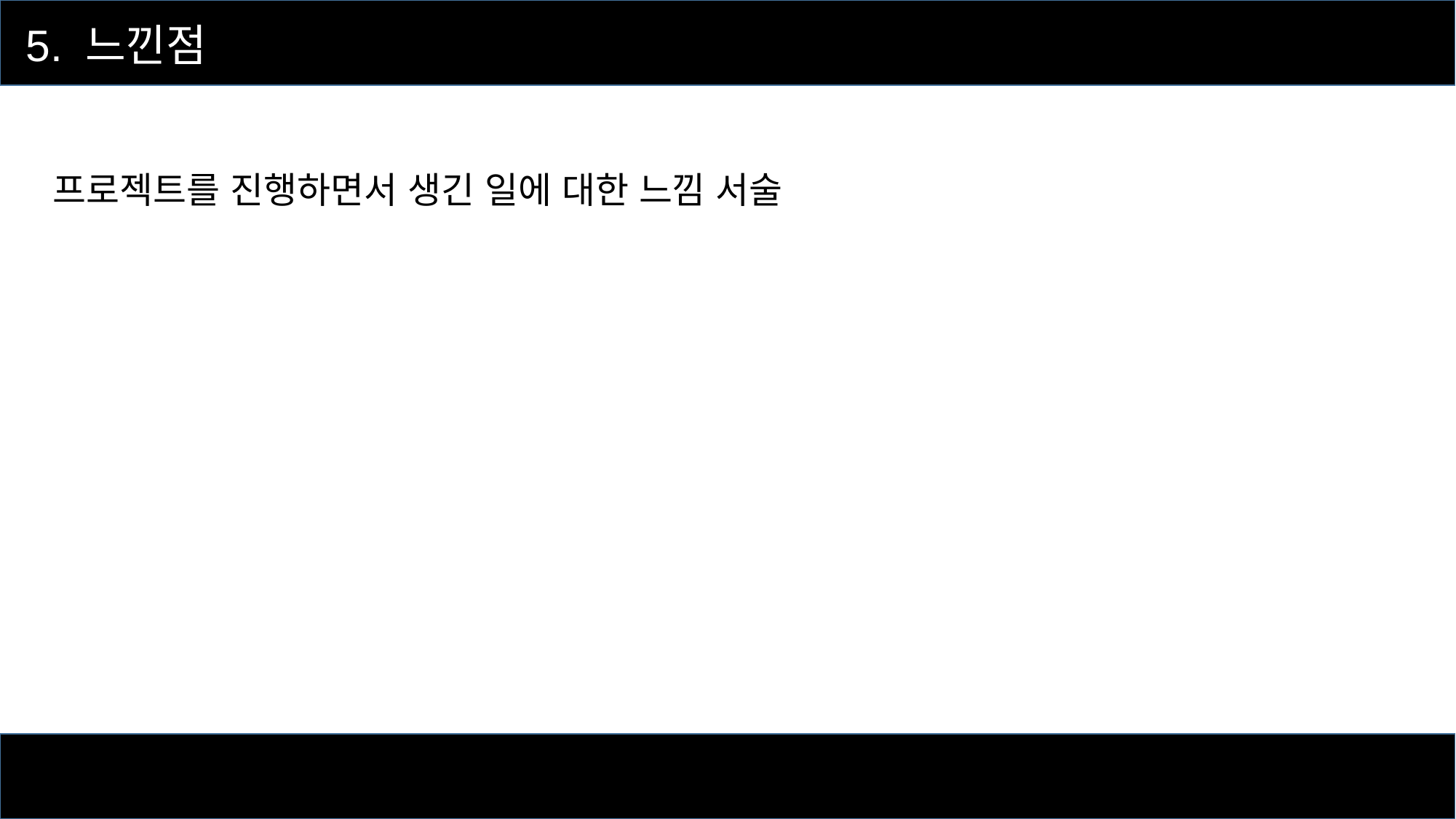

5. 느낀점
프로젝트를 진행하면서 생긴 일에 대한 느낌 서술